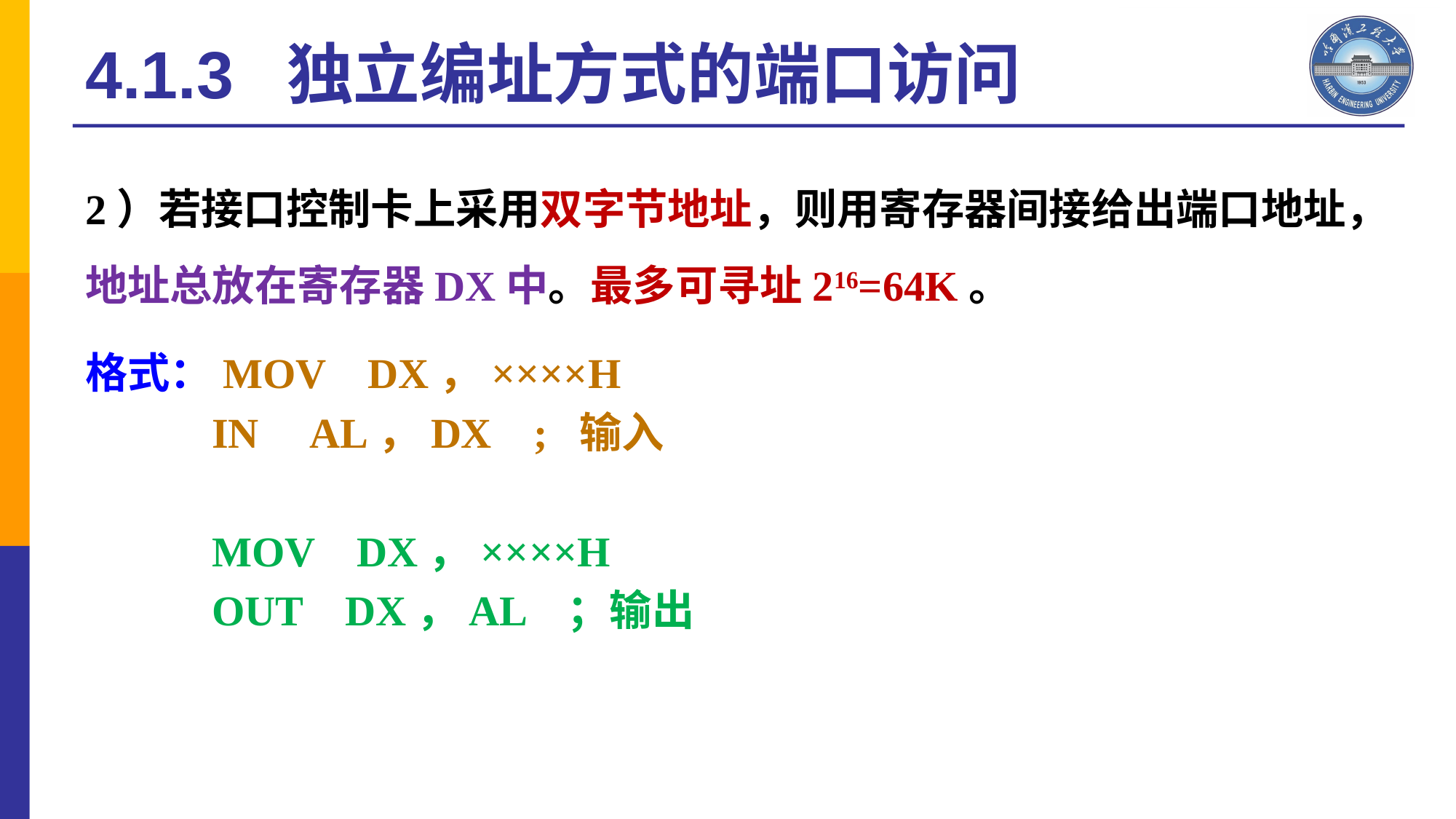

4.1.3  独立编址方式的端口访问
2）若接口控制卡上采用双字节地址，则用寄存器间接给出端口地址，地址总放在寄存器DX中。最多可寻址216=64K。
格式：MOV    DX，××××H
            IN     AL，DX    ;  输入

            MOV    DX，××××H
            OUT    DX，AL   ；输出